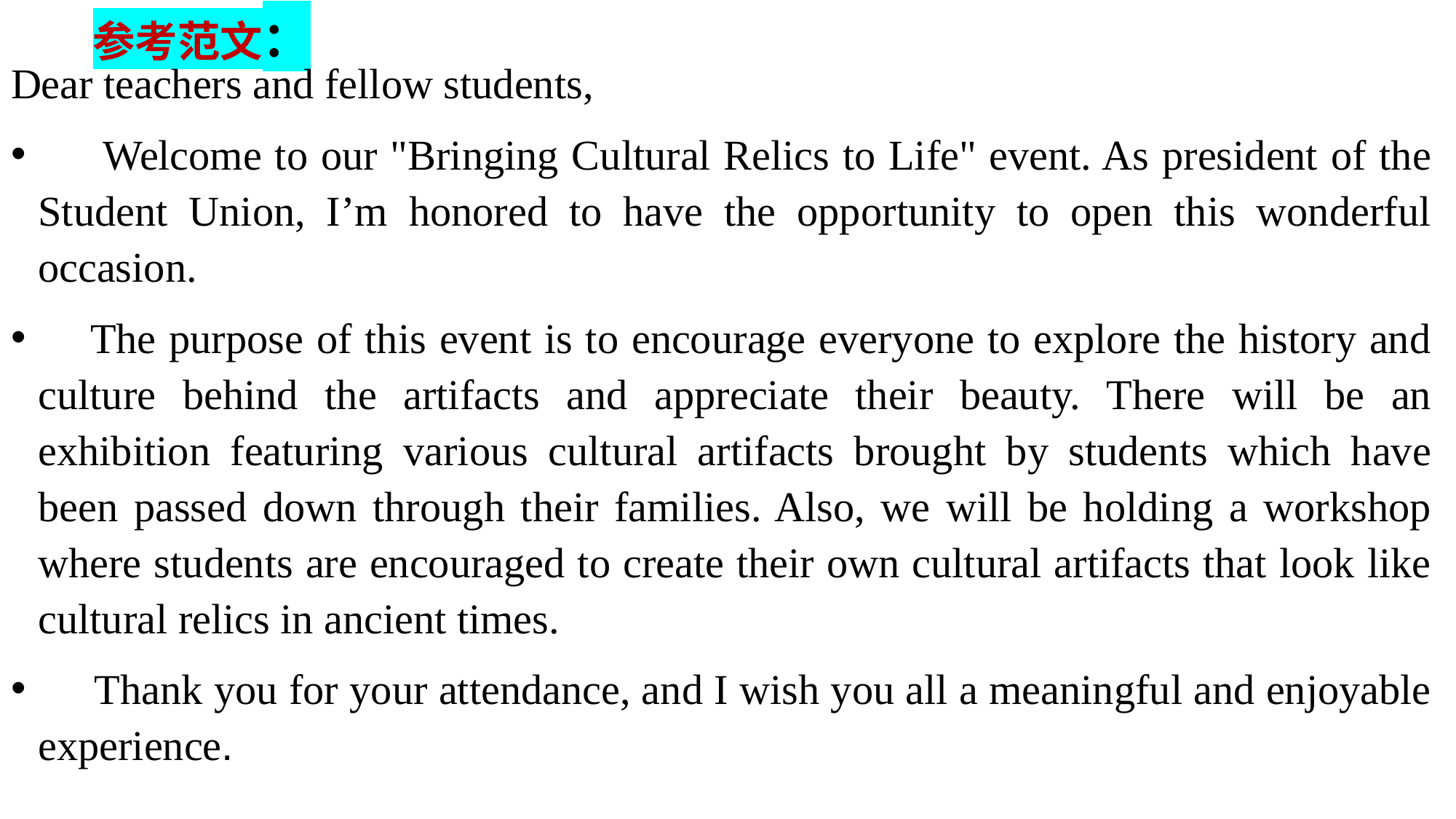

# 参考范文：
Dear teachers and fellow students,
     Welcome to our "Bringing Cultural Relics to Life" event. As president of the Student Union, I’m honored to have the opportunity to open this wonderful occasion.
    The purpose of this event is to encourage everyone to explore the history and culture behind the artifacts and appreciate their beauty. There will be an exhibition featuring various cultural artifacts brought by students which have been passed down through their families. Also, we will be holding a workshop where students are encouraged to create their own cultural artifacts that look like cultural relics in ancient times.
     Thank you for your attendance, and I wish you all a meaningful and enjoyable experience.